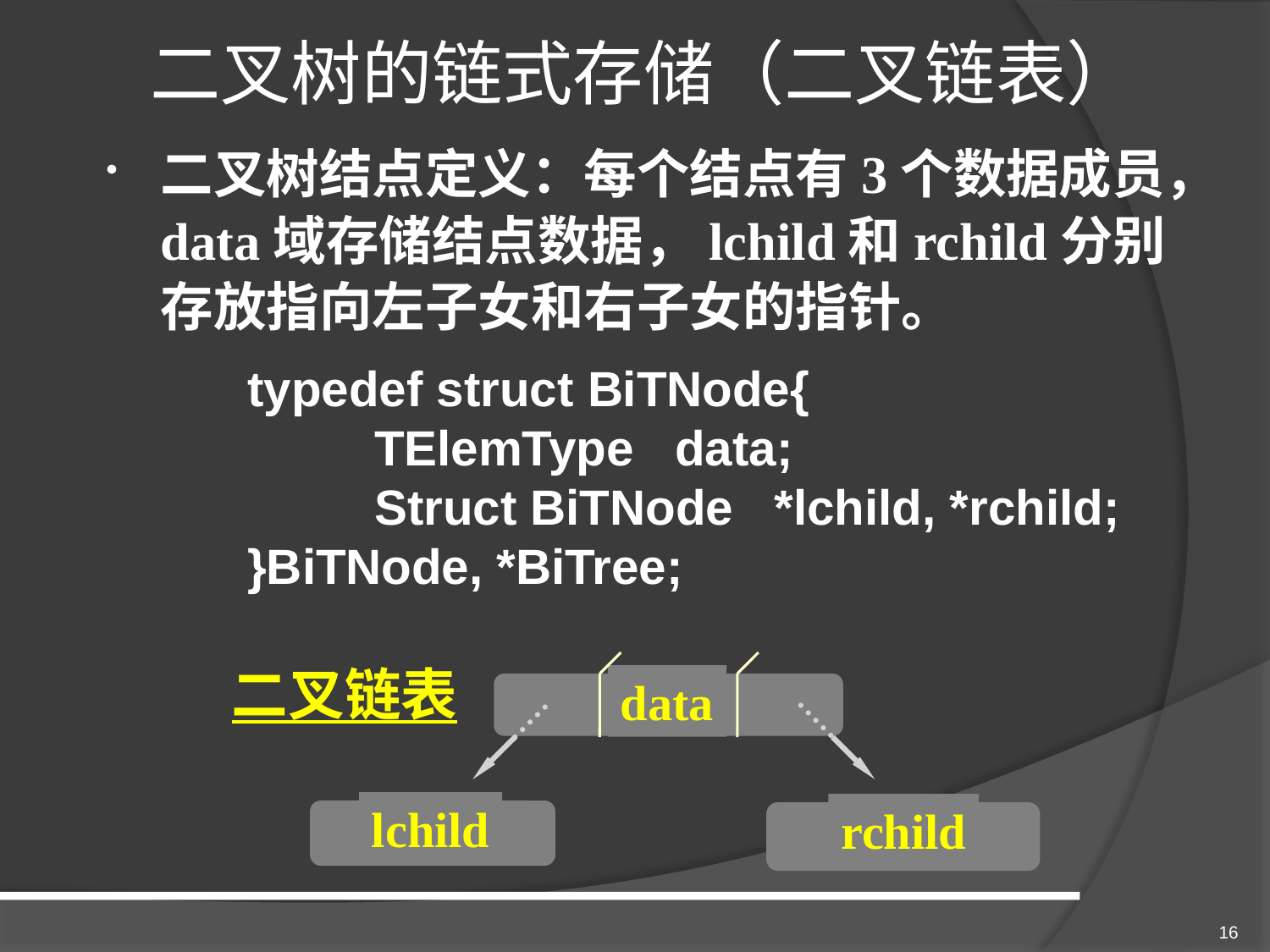

# 二叉树的链式存储（二叉链表）
二叉树结点定义：每个结点有3个数据成员，data域存储结点数据，lchild和rchild分别存放指向左子女和右子女的指针。
typedef struct BiTNode{
	TElemType   data;
	Struct BiTNode   *lchild, *rchild;
}BiTNode, *BiTree;

二叉链表
data

lchild
rchild

16